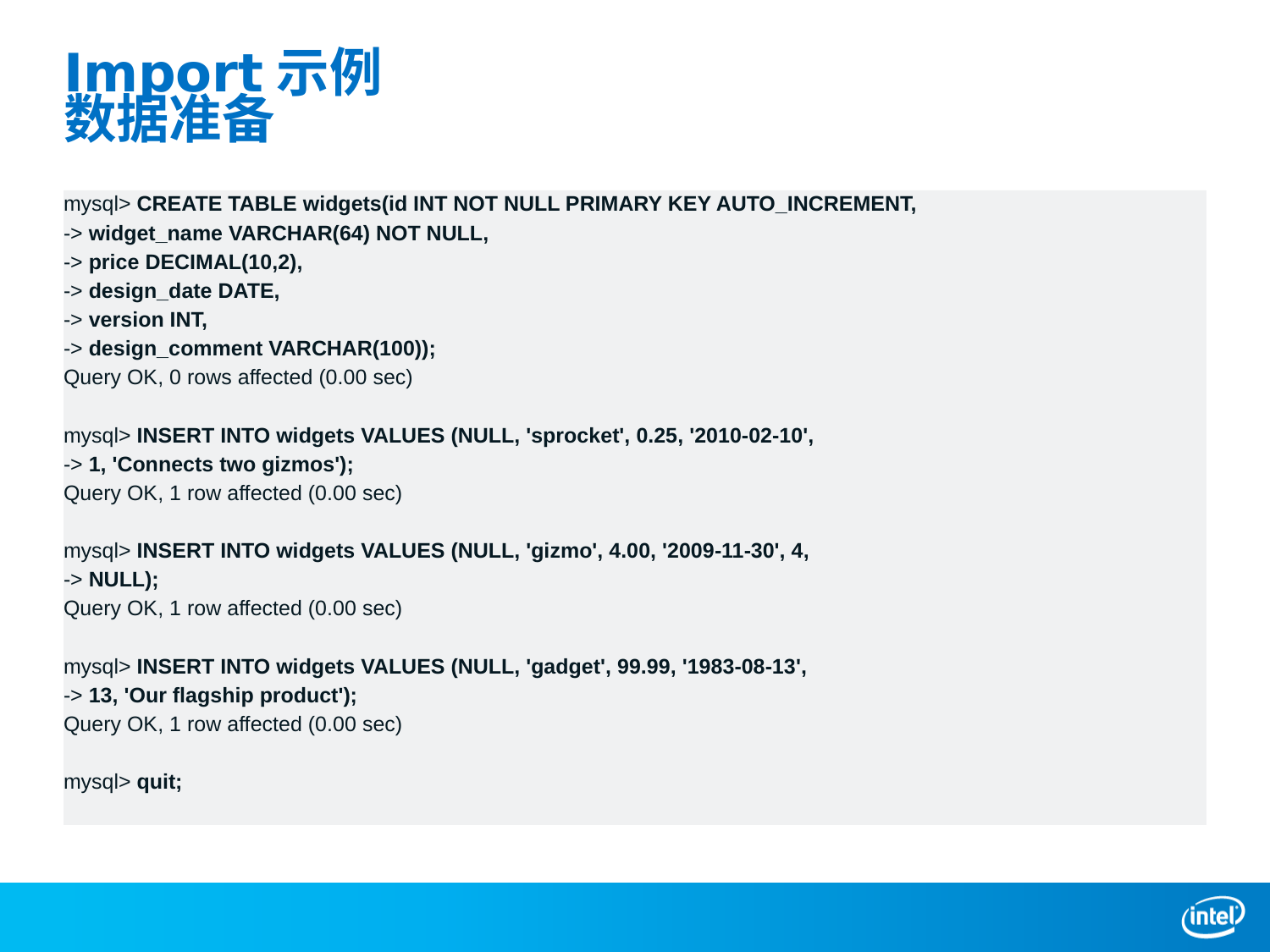

# Import示例 数据准备
mysql> CREATE TABLE widgets(id INT NOT NULL PRIMARY KEY AUTO_INCREMENT,
-> widget_name VARCHAR(64) NOT NULL,
-> price DECIMAL(10,2),
-> design_date DATE,
-> version INT,
-> design_comment VARCHAR(100));
Query OK, 0 rows affected (0.00 sec)

mysql> INSERT INTO widgets VALUES (NULL, 'sprocket', 0.25, '2010-02-10',
-> 1, 'Connects two gizmos');
Query OK, 1 row affected (0.00 sec)

mysql> INSERT INTO widgets VALUES (NULL, 'gizmo', 4.00, '2009-11-30', 4,
-> NULL);
Query OK, 1 row affected (0.00 sec)

mysql> INSERT INTO widgets VALUES (NULL, 'gadget', 99.99, '1983-08-13',
-> 13, 'Our flagship product');
Query OK, 1 row affected (0.00 sec)

mysql> quit;